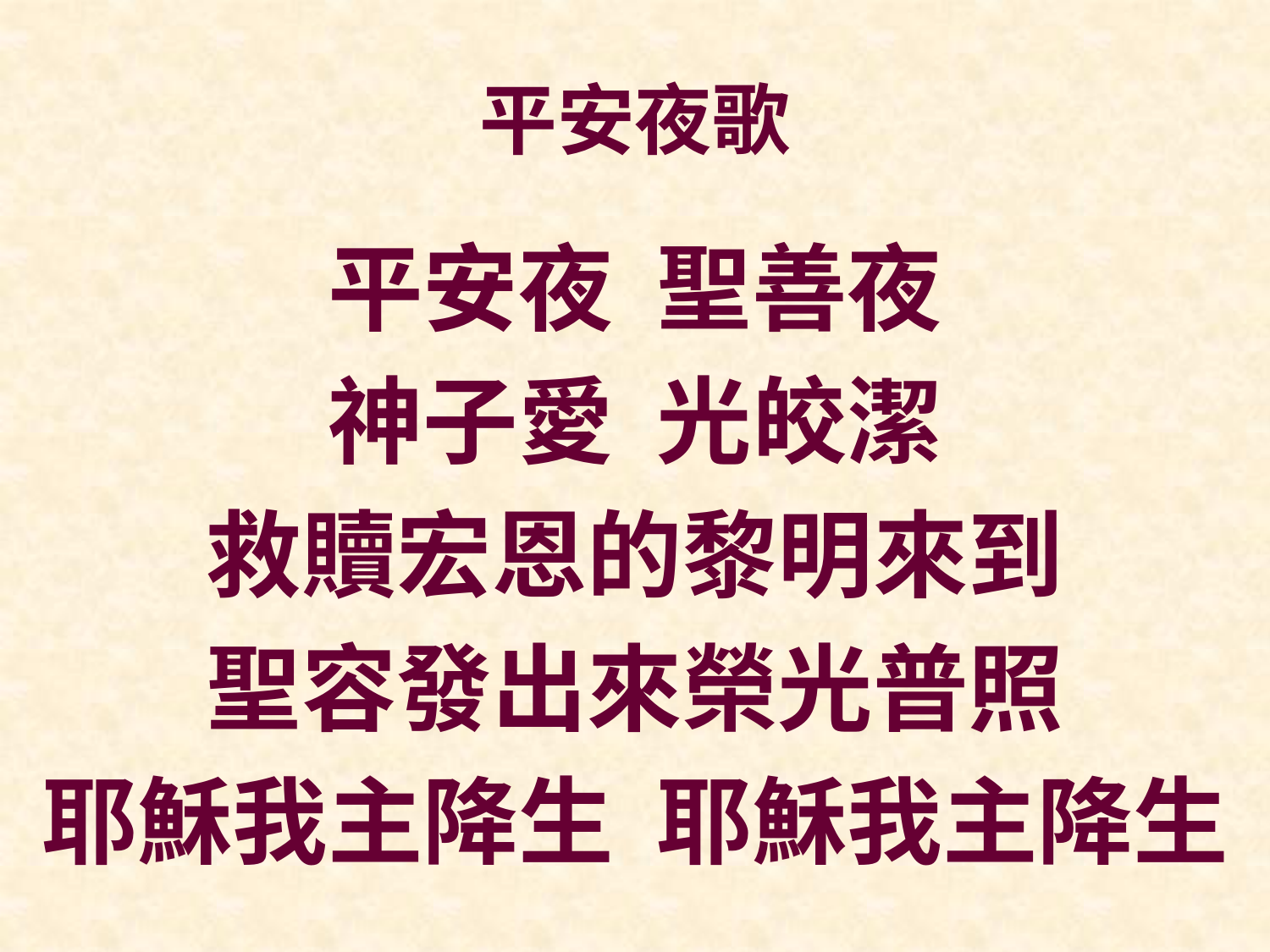

# 平安夜歌
平安夜  聖善夜
神子愛  光皎潔
救贖宏恩的黎明來到
聖容發出來榮光普照
耶穌我主降生  耶穌我主降生